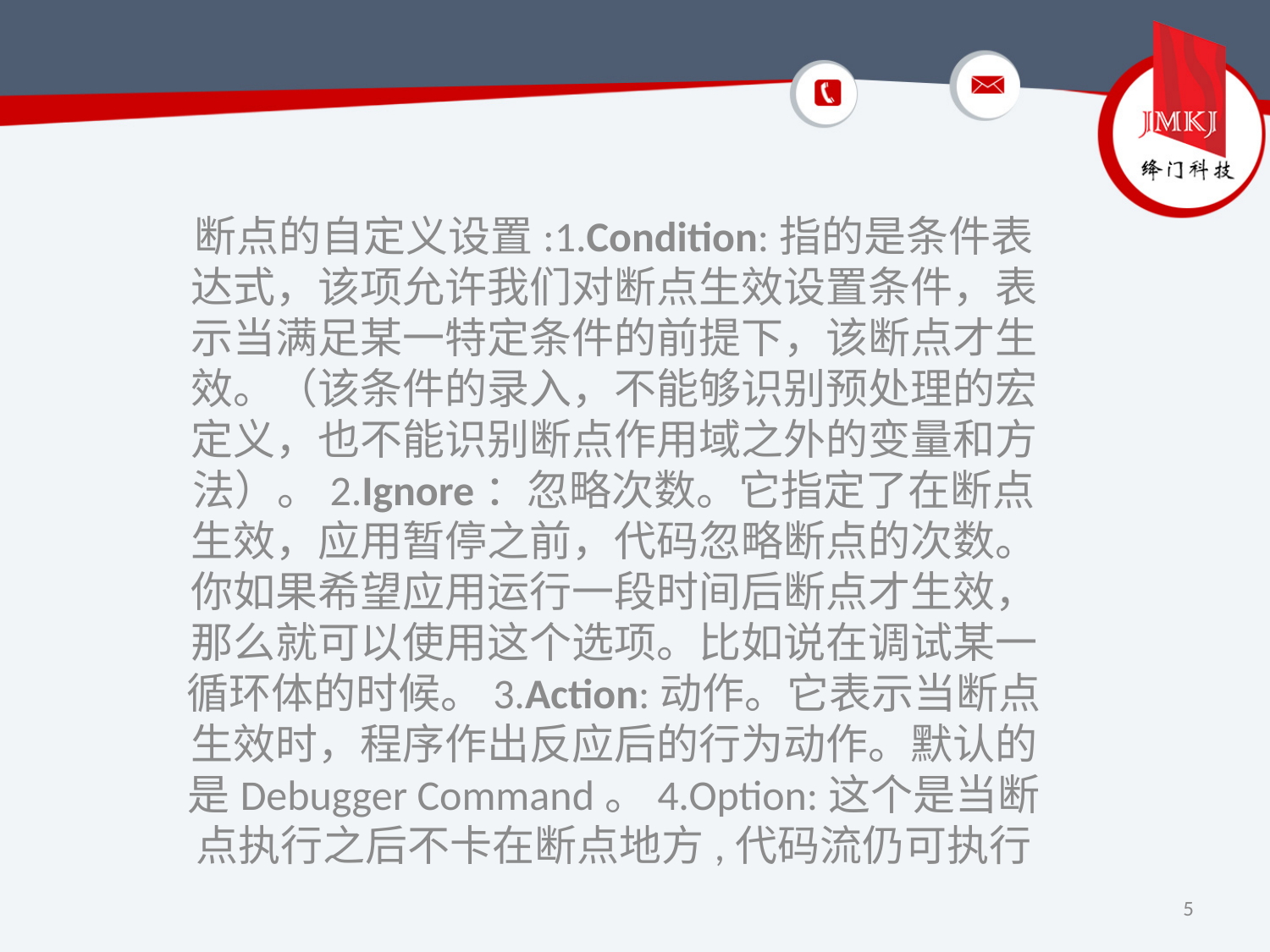

断点的自定义设置:1.Condition:指的是条件表达式，该项允许我们对断点生效设置条件，表示当满足某一特定条件的前提下，该断点才生效。（该条件的录入，不能够识别预处理的宏定义，也不能识别断点作用域之外的变量和方法）。2.Ignore：忽略次数。它指定了在断点生效，应用暂停之前，代码忽略断点的次数。你如果希望应用运行一段时间后断点才生效，那么就可以使用这个选项。比如说在调试某一循环体的时候。3.Action:动作。它表示当断点生效时，程序作出反应后的行为动作。默认的是Debugger Command。4.Option:这个是当断点执行之后不卡在断点地方,代码流仍可执行

5